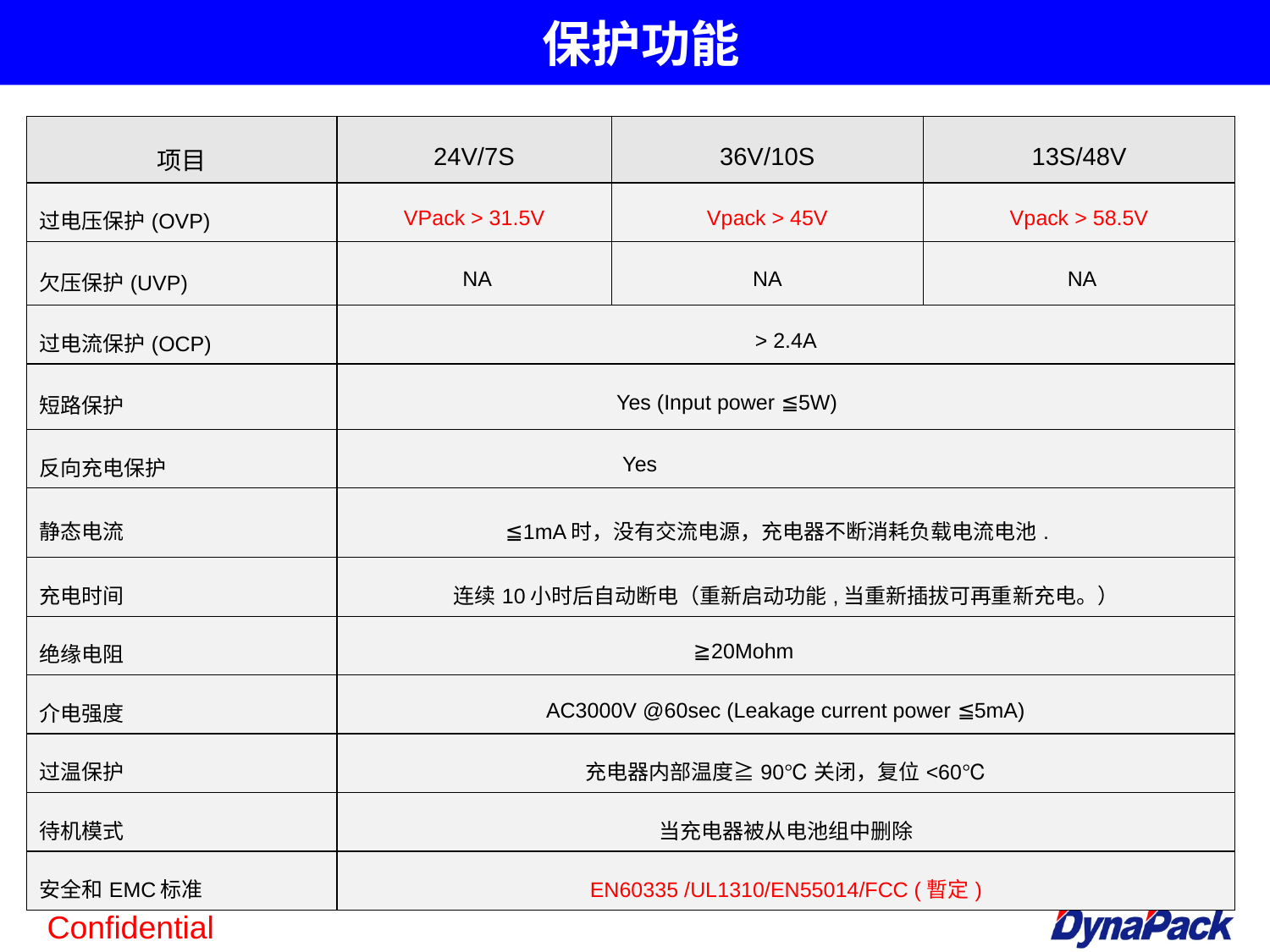

保护功能
| 项目 | 24V/7S | 36V/10S | 13S/48V |
| --- | --- | --- | --- |
| 过电压保护(OVP) | VPack > 31.5V | Vpack > 45V | Vpack > 58.5V |
| 欠压保护(UVP) | NA | NA | NA |
| 过电流保护(OCP) | > 2.4A |  |  |
| 短路保护 | Yes (Input power ≦5W) |  |  |
| 反向充电保护 | Yes |  |  |
| 静态电流 | ≦1mA时，没有交流电源，充电器不断消耗负载电流电池. |  |  |
| 充电时间 | 连续10小时后自动断电（重新启动功能,当重新插拔可再重新充电。） |  |  |
| 绝缘电阻 | ≧20Mohm |  |  |
| 介电强度 | AC3000V @60sec (Leakage current power ≦5mA) |  |  |
| 过温保护 | 充电器内部温度≧90℃关闭，复位<60℃ |  |  |
| 待机模式 | 当充电器被从电池组中删除 |  |  |
| 安全和EMC标准 | EN60335 /UL1310/EN55014/FCC (暫定) |  |  |
Confidential